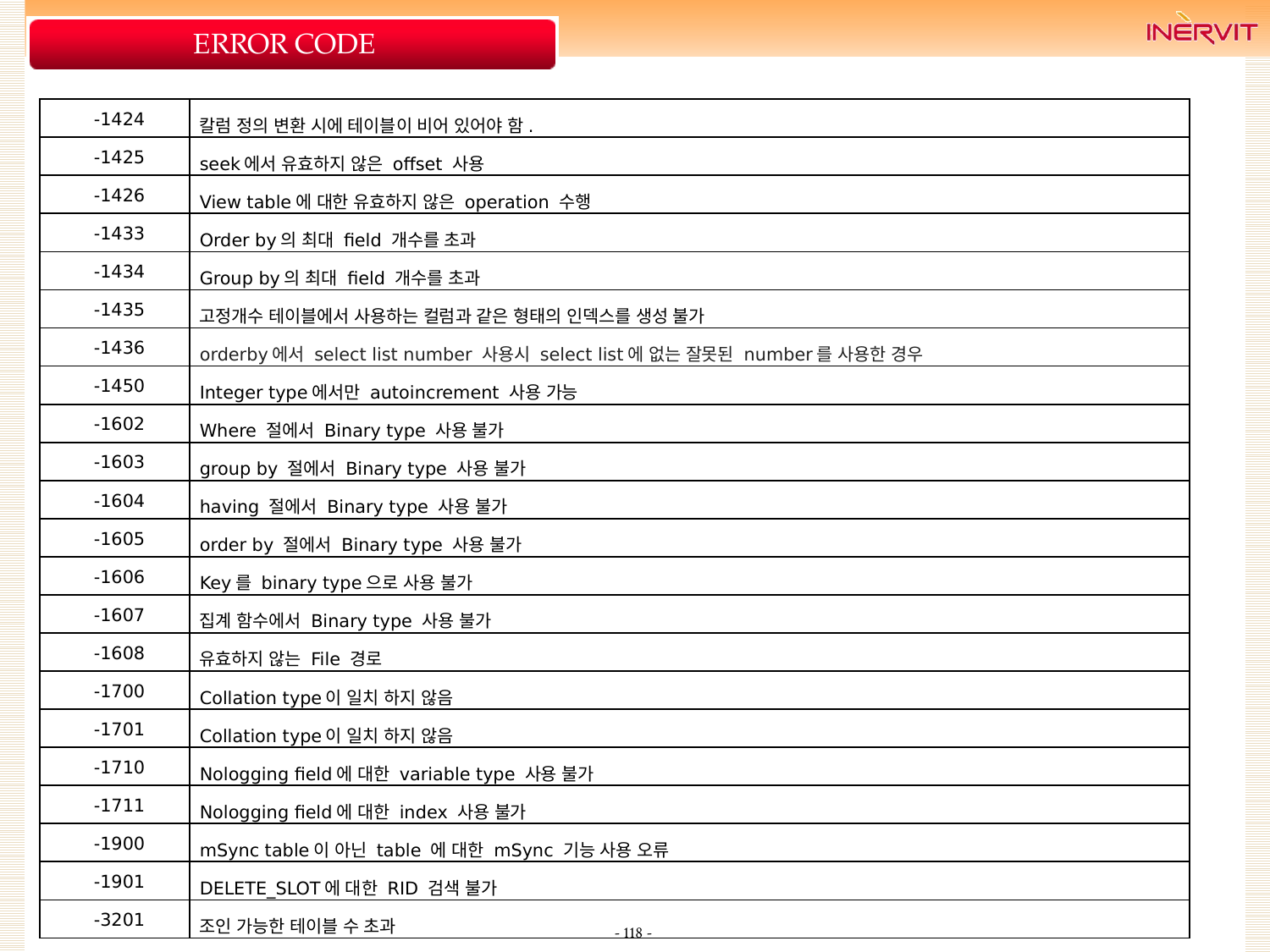

# ERROR CODE
| -1424 | 칼럼 정의 변환 시에 테이블이 비어 있어야 함. |
| --- | --- |
| -1425 | seek에서 유효하지 않은 offset 사용 |
| -1426 | View table에 대한 유효하지 않은 operation 수행 |
| -1433 | Order by의 최대 field 개수를 초과 |
| -1434 | Group by의 최대 field 개수를 초과 |
| -1435 | 고정개수 테이블에서 사용하는 컬럼과 같은 형태의 인덱스를 생성 불가 |
| -1436 | orderby에서 select list number 사용시 select list에 없는 잘못된 number를 사용한 경우 |
| -1450 | Integer type에서만 autoincrement 사용 가능 |
| -1602 | Where 절에서 Binary type 사용 불가 |
| -1603 | group by 절에서 Binary type 사용 불가 |
| -1604 | having 절에서 Binary type 사용 불가 |
| -1605 | order by 절에서 Binary type 사용 불가 |
| -1606 | Key를 binary type으로 사용 불가 |
| -1607 | 집계 함수에서 Binary type 사용 불가 |
| -1608 | 유효하지 않는 File 경로 |
| -1700 | Collation type이 일치 하지 않음 |
| -1701 | Collation type이 일치 하지 않음 |
| -1710 | Nologging field에 대한 variable type 사용 불가 |
| -1711 | Nologging field에 대한 index 사용 불가 |
| -1900 | mSync table이 아닌 table 에 대한 mSync 기능 사용 오류 |
| -1901 | DELETE\_SLOT에 대한 RID 검색 불가 |
| -3201 | 조인 가능한 테이블 수 초과 |
- 118 -